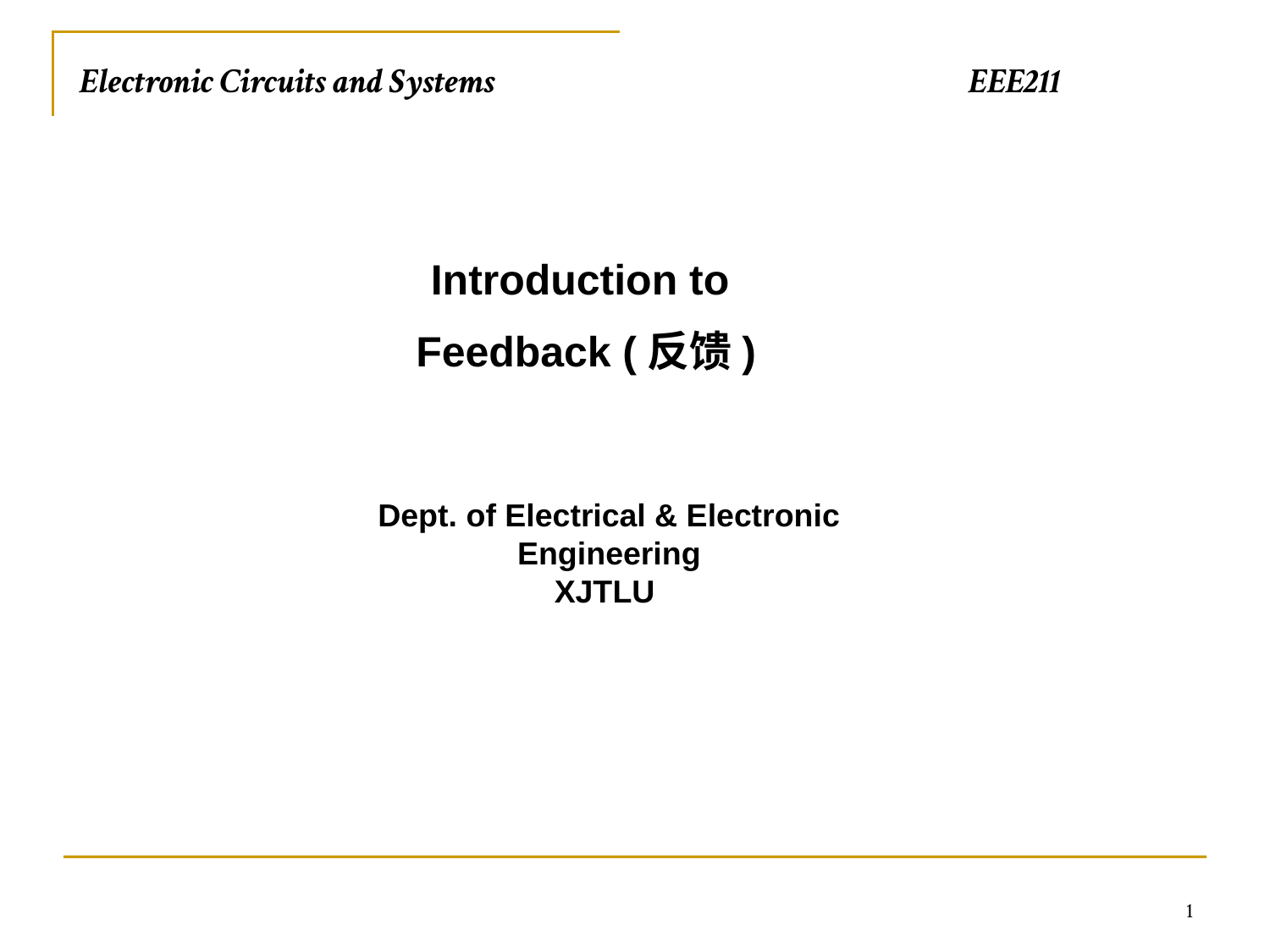

# Electronic Circuits and Systems			   	EEE211
Introduction to
Feedback (反馈)

Dept. of Electrical & Electronic Engineering
XJTLU
1